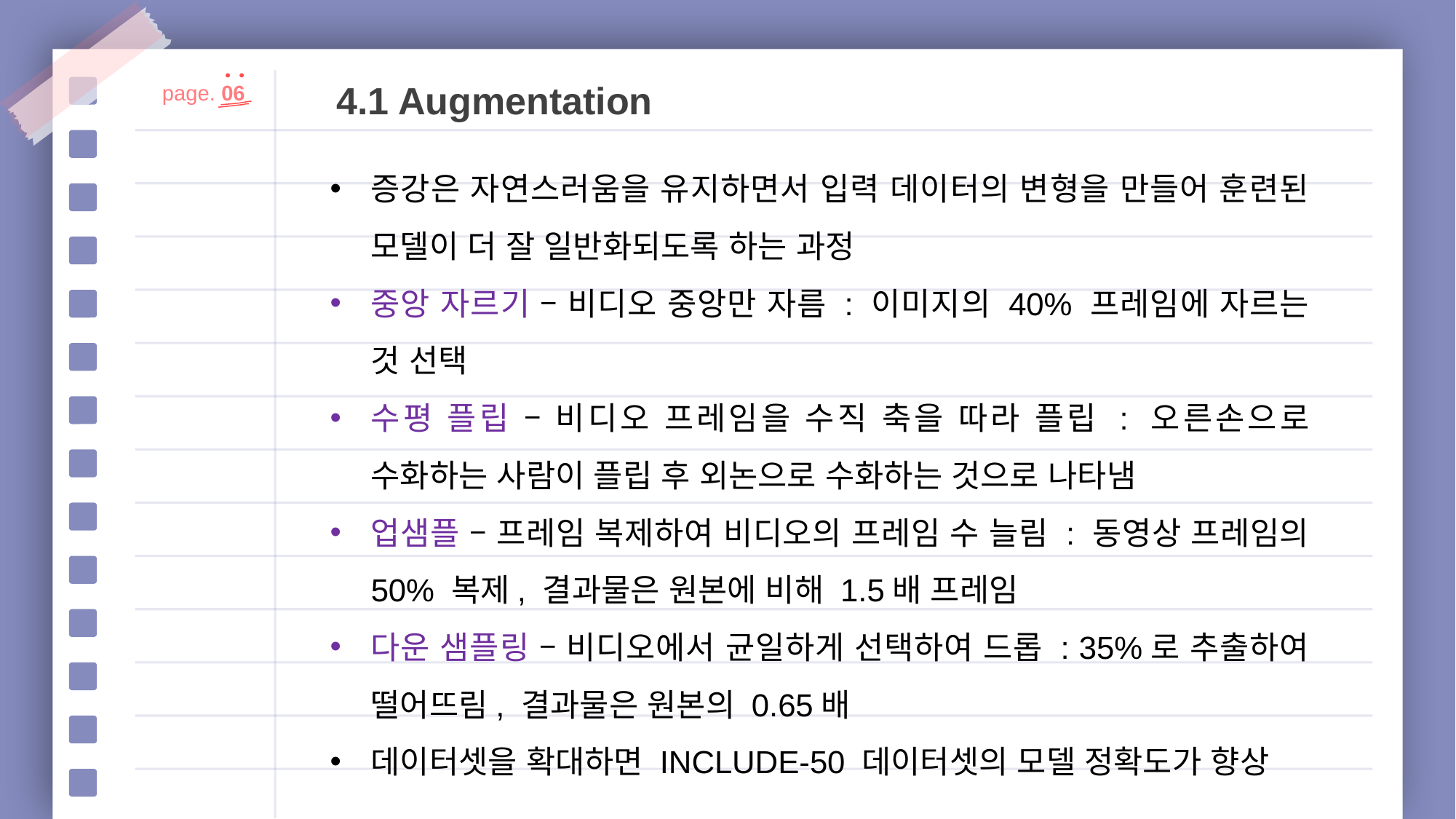

4.1 Augmentation

page. 06

증강은 자연스러움을 유지하면서 입력 데이터의 변형을 만들어 훈련된 모델이 더 잘 일반화되도록 하는 과정
중앙 자르기 – 비디오 중앙만 자름 : 이미지의 40% 프레임에 자르는 것 선택
수평 플립 – 비디오 프레임을 수직 축을 따라 플립 : 오른손으로 수화하는 사람이 플립 후 외논으로 수화하는 것으로 나타냄
업샘플 – 프레임 복제하여 비디오의 프레임 수 늘림 : 동영상 프레임의 50% 복제, 결과물은 원본에 비해 1.5배 프레임
다운 샘플링 – 비디오에서 균일하게 선택하여 드롭 : 35%로 추출하여 떨어뜨림, 결과물은 원본의 0.65배
데이터셋을 확대하면 INCLUDE-50 데이터셋의 모델 정확도가 향상